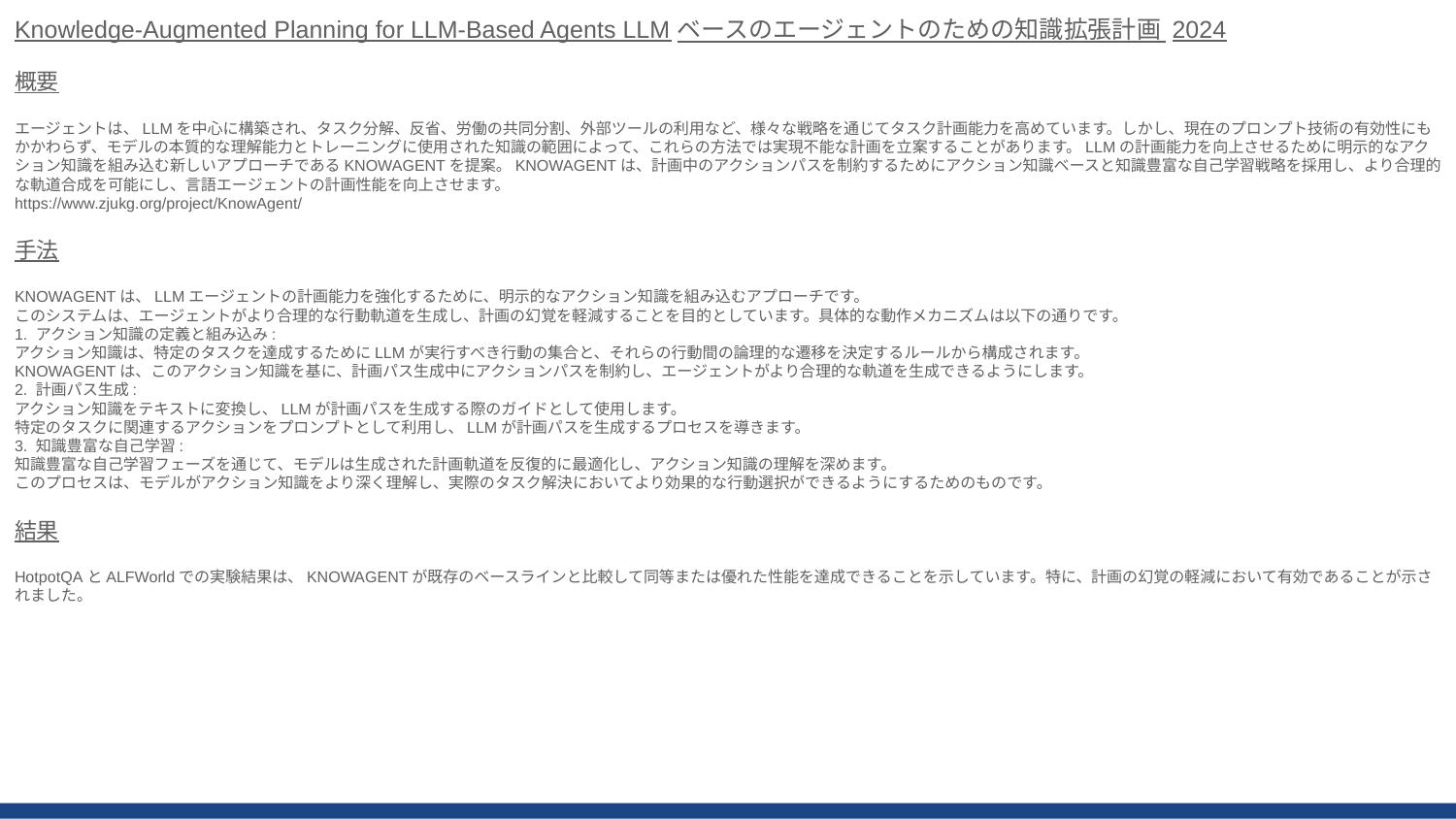

Knowledge-Augmented Planning for LLM-Based Agents LLMベースのエージェントのための知識拡張計画 2024
概要
エージェントは、LLMを中心に構築され、タスク分解、反省、労働の共同分割、外部ツールの利用など、様々な戦略を通じてタスク計画能力を高めています。しかし、現在のプロンプト技術の有効性にもかかわらず、モデルの本質的な理解能力とトレーニングに使用された知識の範囲によって、これらの方法では実現不能な計画を立案することがあります。LLMの計画能力を向上させるために明示的なアクション知識を組み込む新しいアプローチであるKNOWAGENTを提案。KNOWAGENTは、計画中のアクションパスを制約するためにアクション知識ベースと知識豊富な自己学習戦略を採用し、より合理的な軌道合成を可能にし、言語エージェントの計画性能を向上させます。
https://www.zjukg.org/project/KnowAgent/
手法
KNOWAGENTは、LLMエージェントの計画能力を強化するために、明示的なアクション知識を組み込むアプローチです。
このシステムは、エージェントがより合理的な行動軌道を生成し、計画の幻覚を軽減することを目的としています。具体的な動作メカニズムは以下の通りです。
1. アクション知識の定義と組み込み:
アクション知識は、特定のタスクを達成するためにLLMが実行すべき行動の集合と、それらの行動間の論理的な遷移を決定するルールから構成されます。
KNOWAGENTは、このアクション知識を基に、計画パス生成中にアクションパスを制約し、エージェントがより合理的な軌道を生成できるようにします。
2. 計画パス生成:
アクション知識をテキストに変換し、LLMが計画パスを生成する際のガイドとして使用します。
特定のタスクに関連するアクションをプロンプトとして利用し、LLMが計画パスを生成するプロセスを導きます。
3. 知識豊富な自己学習:
知識豊富な自己学習フェーズを通じて、モデルは生成された計画軌道を反復的に最適化し、アクション知識の理解を深めます。
このプロセスは、モデルがアクション知識をより深く理解し、実際のタスク解決においてより効果的な行動選択ができるようにするためのものです。
結果
HotpotQAとALFWorldでの実験結果は、KNOWAGENTが既存のベースラインと比較して同等または優れた性能を達成できることを示しています。特に、計画の幻覚の軽減において有効であることが示されました。